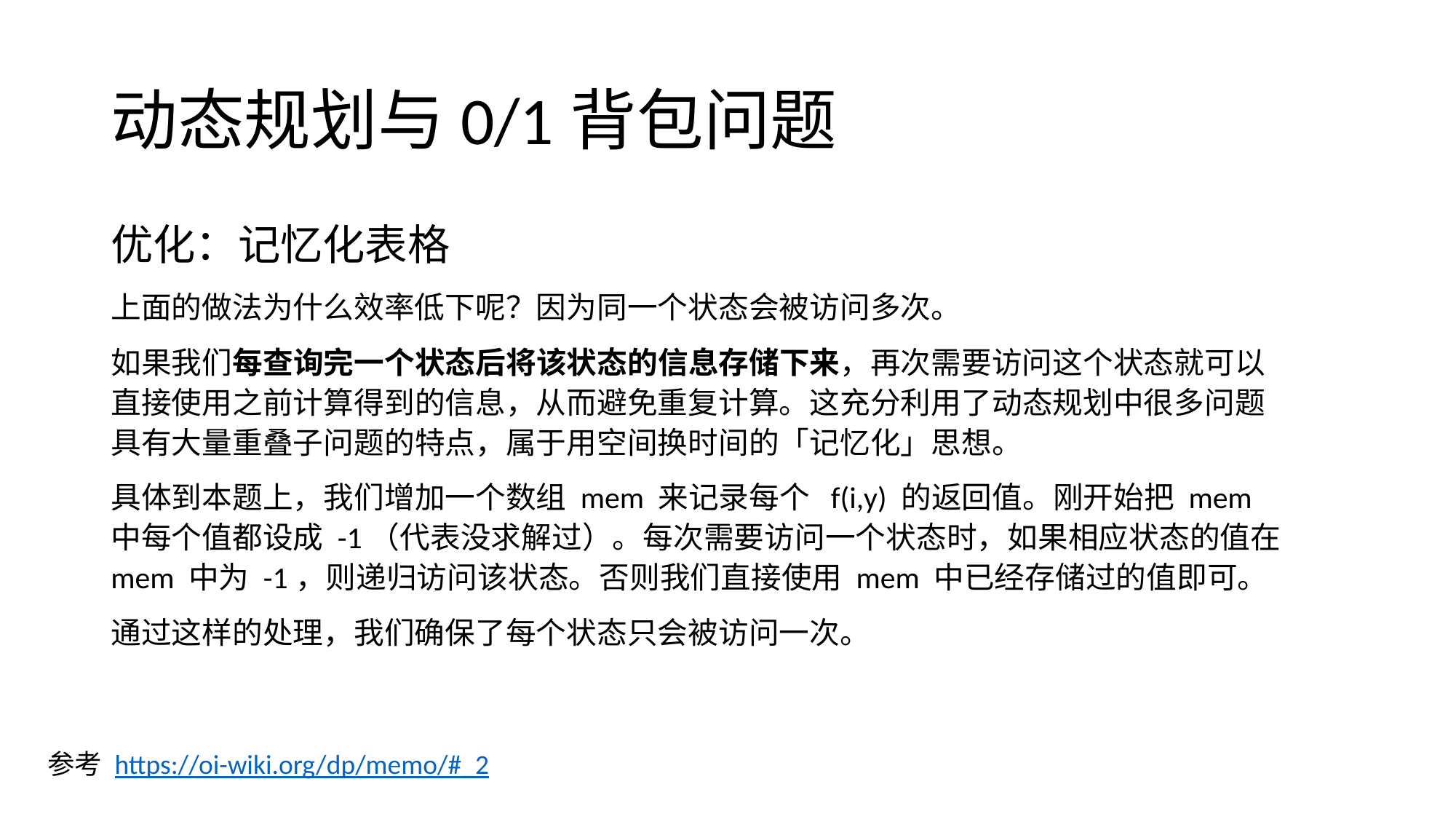

# 动态规划与0/1背包问题
优化：记忆化表格
上面的做法为什么效率低下呢？因为同一个状态会被访问多次。
如果我们每查询完一个状态后将该状态的信息存储下来，再次需要访问这个状态就可以直接使用之前计算得到的信息，从而避免重复计算。这充分利用了动态规划中很多问题具有大量重叠子问题的特点，属于用空间换时间的「记忆化」思想。
具体到本题上，我们增加一个数组 mem 来记录每个  f(i,y) 的返回值。刚开始把 mem 中每个值都设成 -1（代表没求解过）。每次需要访问一个状态时，如果相应状态的值在 mem 中为 -1，则递归访问该状态。否则我们直接使用 mem 中已经存储过的值即可。
通过这样的处理，我们确保了每个状态只会被访问一次。
参考 https://oi-wiki.org/dp/memo/#_2